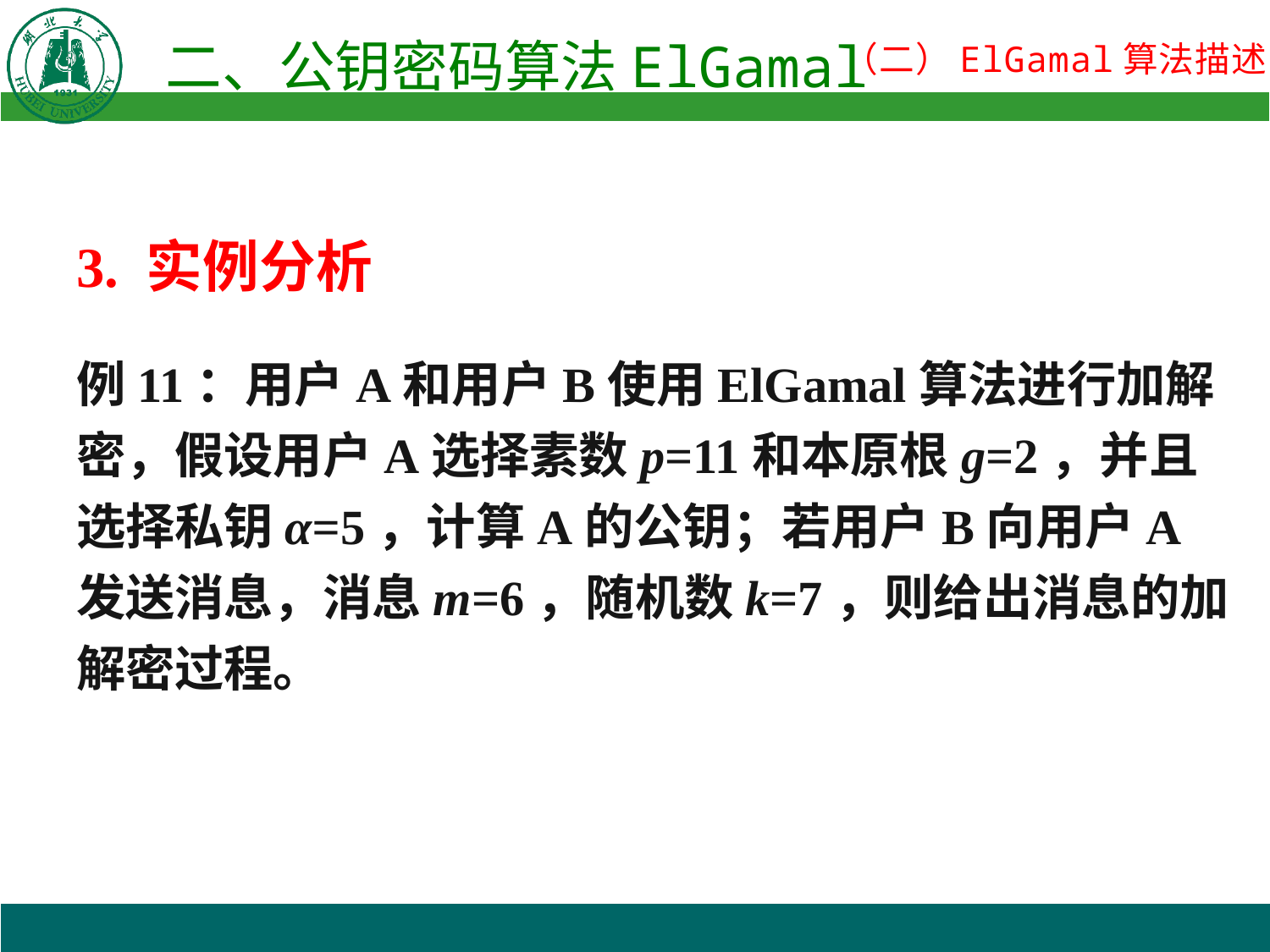

3. 实例分析
例11：用户A和用户B使用ElGamal算法进行加解密，假设用户A选择素数p=11和本原根g=2，并且选择私钥α=5，计算A的公钥；若用户B向用户A发送消息，消息m=6，随机数k=7，则给出消息的加解密过程。